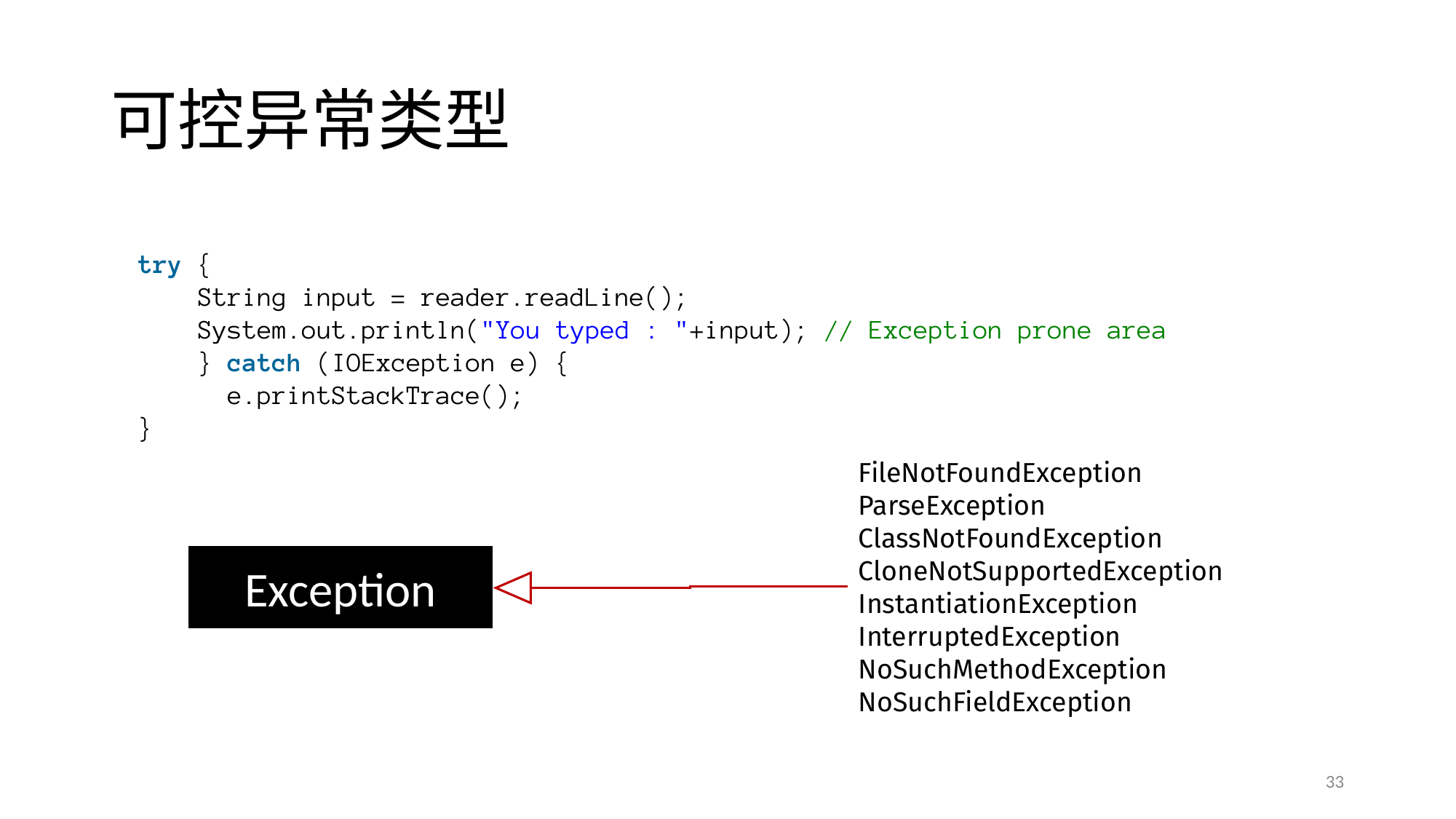

# 可控异常类型
try {
    String input = reader.readLine();
    System.out.println("You typed : "+input); // Exception prone area
    } catch (IOException e) {
      e.printStackTrace();
}
FileNotFoundException
ParseException
ClassNotFoundException
CloneNotSupportedException
InstantiationException
InterruptedException
NoSuchMethodException
NoSuchFieldException
Exception

33